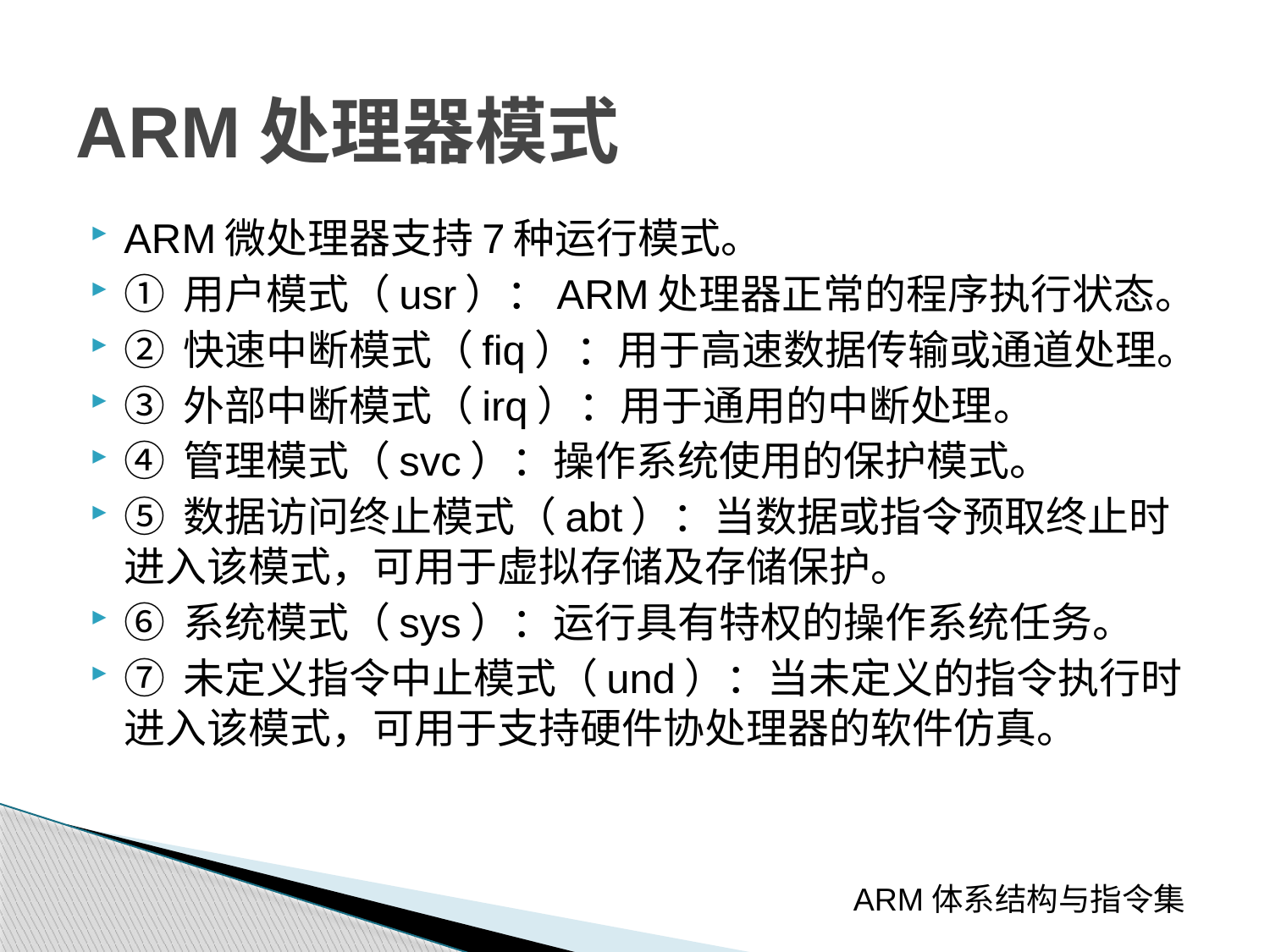

# ARM处理器模式
ARM微处理器支持7种运行模式。
① 用户模式（usr）：ARM处理器正常的程序执行状态。
② 快速中断模式（fiq）：用于高速数据传输或通道处理。
③ 外部中断模式（irq）：用于通用的中断处理。
④ 管理模式（svc）：操作系统使用的保护模式。
⑤ 数据访问终止模式（abt）：当数据或指令预取终止时进入该模式，可用于虚拟存储及存储保护。
⑥ 系统模式（sys）：运行具有特权的操作系统任务。
⑦ 未定义指令中止模式（und）：当未定义的指令执行时进入该模式，可用于支持硬件协处理器的软件仿真。

            ARM体系结构与指令集